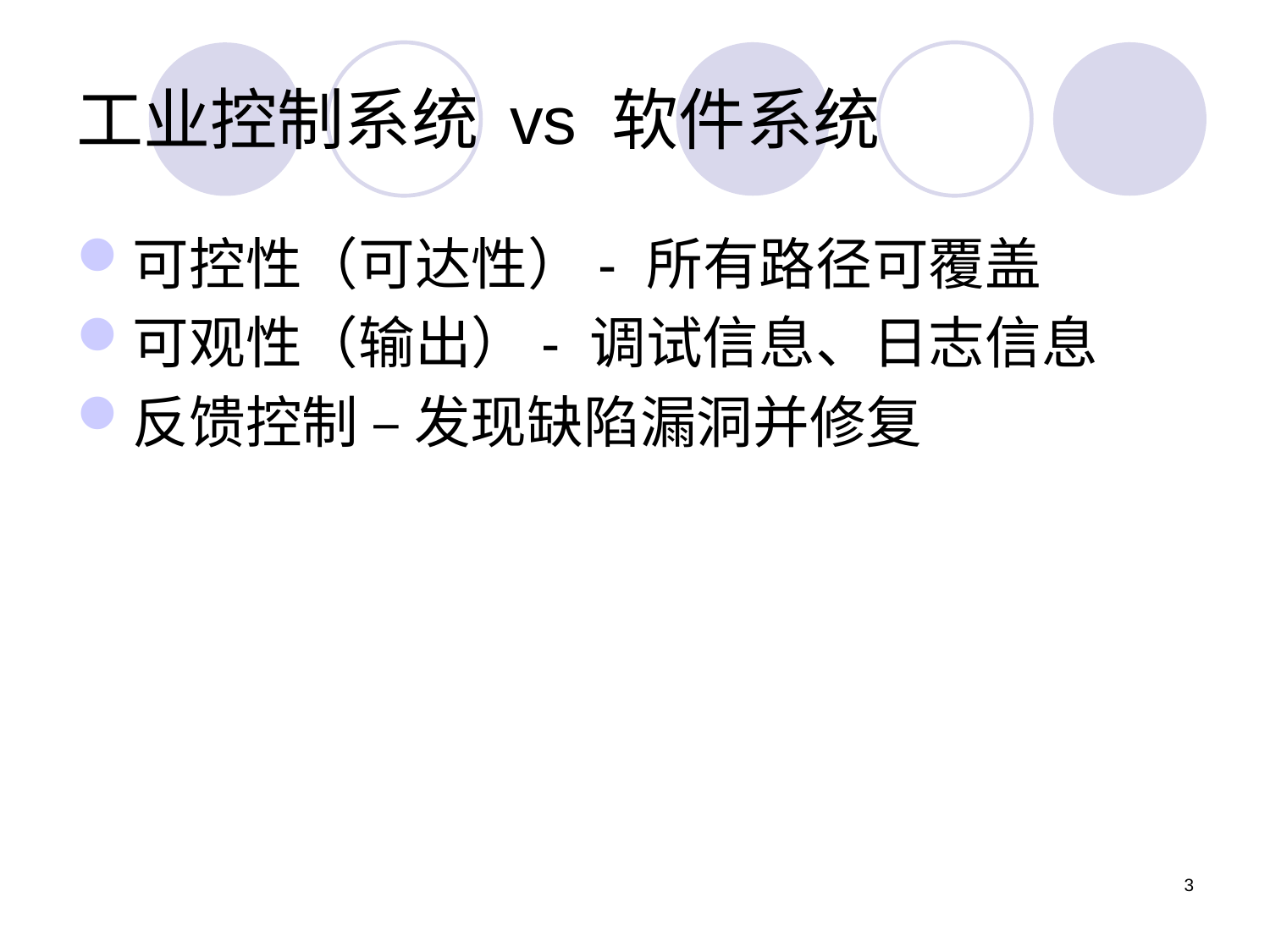

# 工业控制系统 vs 软件系统
可控性（可达性）- 所有路径可覆盖
可观性（输出）- 调试信息、日志信息
反馈控制 – 发现缺陷漏洞并修复
3